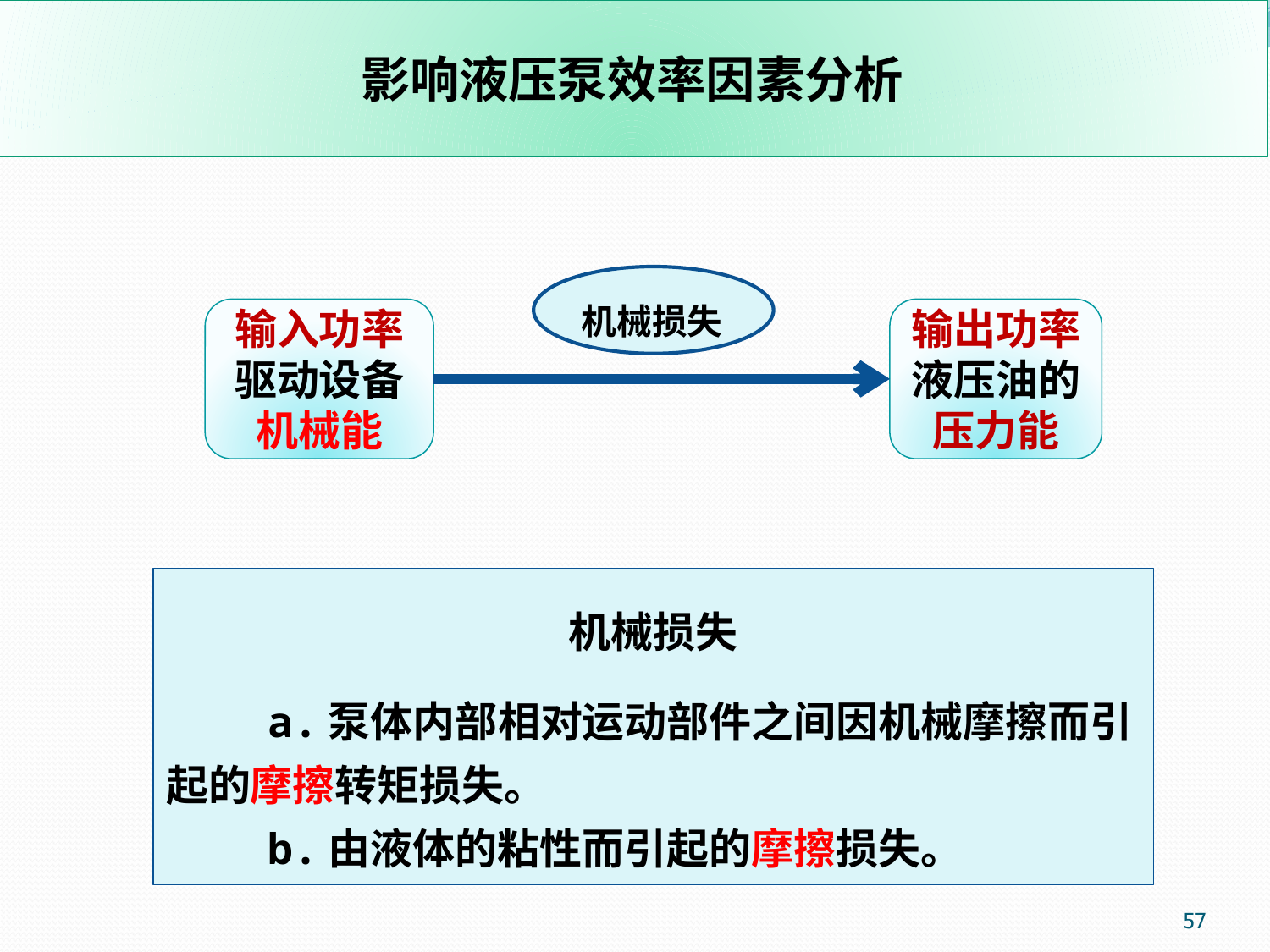

影响液压泵效率因素分析
机械损失
输入功率
驱动设备
机械能
输出功率
液压油的
压力能
机械损失
    a.泵体内部相对运动部件之间因机械摩擦而引起的摩擦转矩损失。
    b.由液体的粘性而引起的摩擦损失。
57